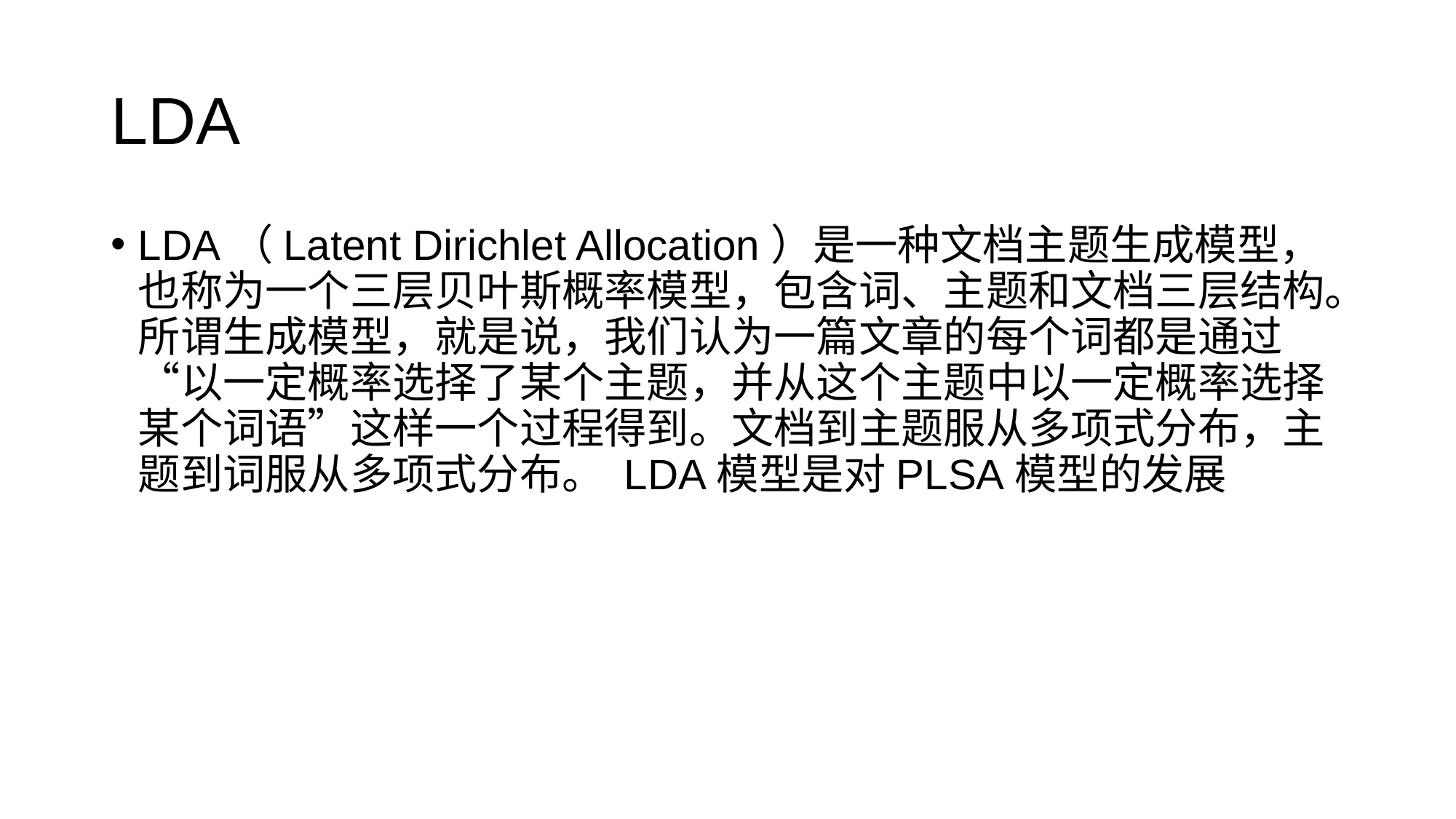

# LDA
LDA（Latent Dirichlet Allocation）是一种文档主题生成模型，也称为一个三层贝叶斯概率模型，包含词、主题和文档三层结构。所谓生成模型，就是说，我们认为一篇文章的每个词都是通过“以一定概率选择了某个主题，并从这个主题中以一定概率选择某个词语”这样一个过程得到。文档到主题服从多项式分布，主题到词服从多项式分布。 LDA模型是对PLSA模型的发展